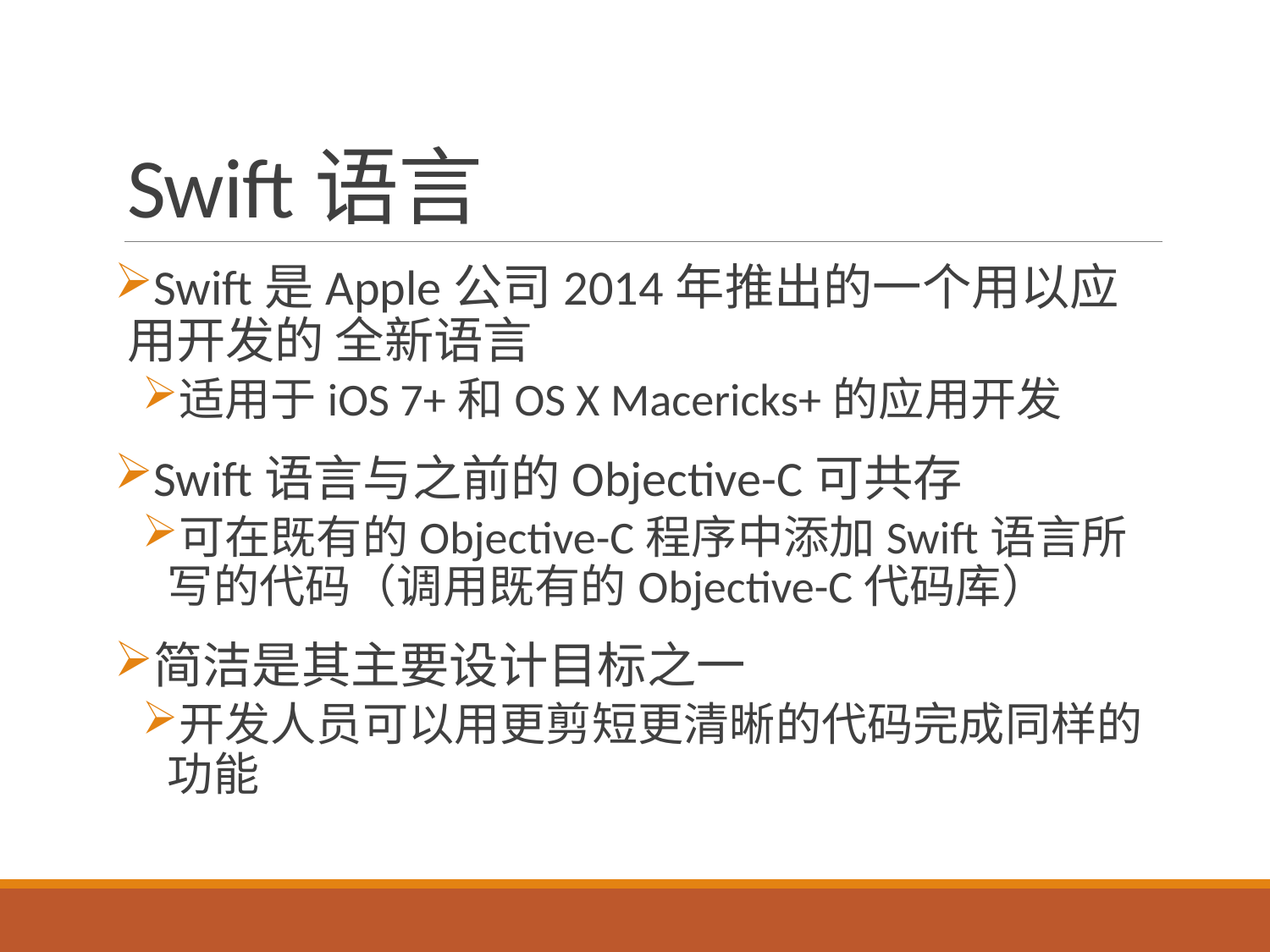

# Swift语言
Swift是Apple公司2014年推出的一个用以应用开发的 全新语言
适用于iOS 7+和OS X Macericks+的应用开发
Swift语言与之前的Objective-C可共存
可在既有的Objective-C程序中添加Swift语言所写的代码（调用既有的Objective-C代码库）
简洁是其主要设计目标之一
开发人员可以用更剪短更清晰的代码完成同样的功能